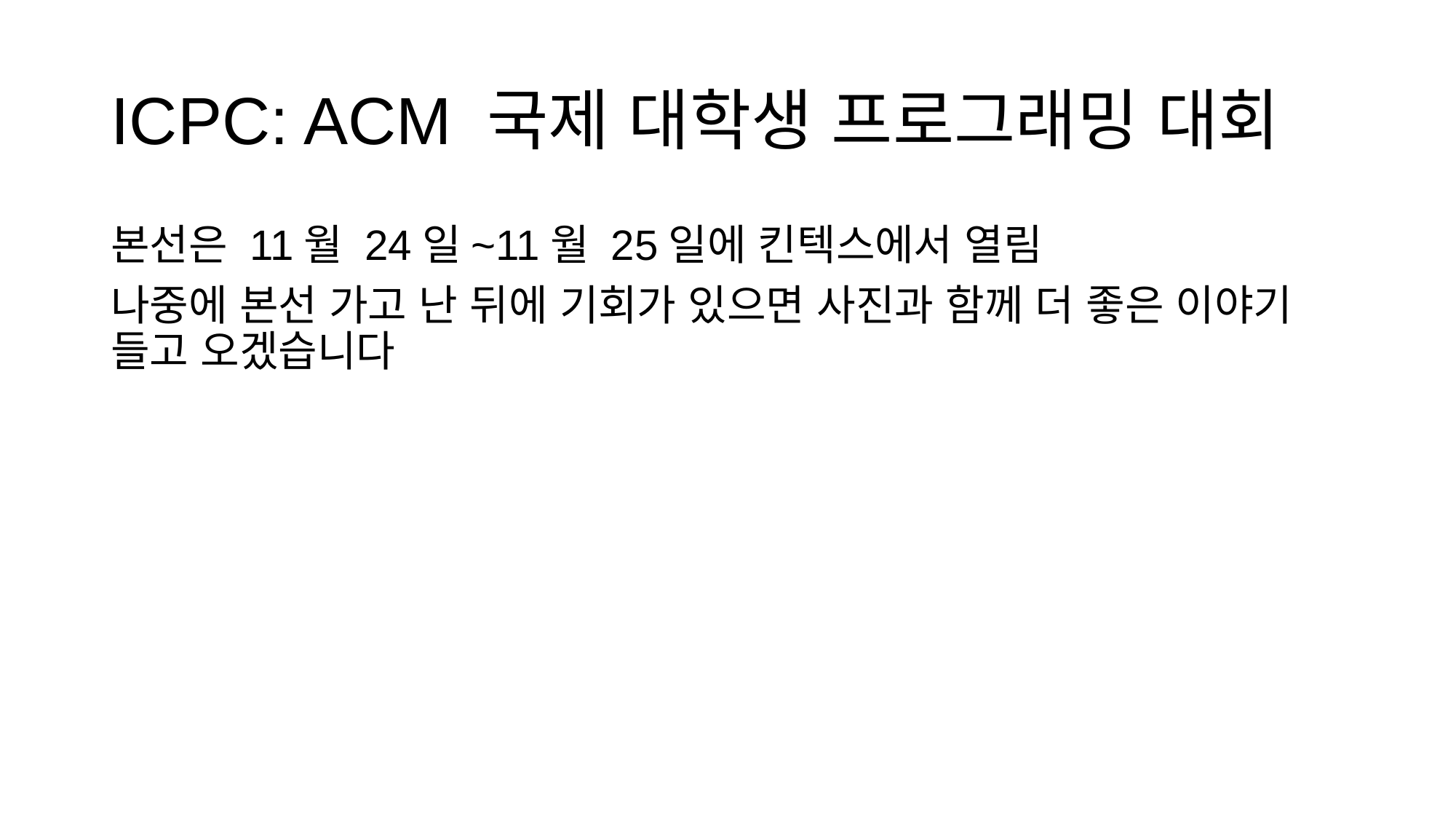

# ICPC: ACM 국제 대학생 프로그래밍 대회
본선은 11월 24일~11월 25일에 킨텍스에서 열림
나중에 본선 가고 난 뒤에 기회가 있으면 사진과 함께 더 좋은 이야기 들고 오겠습니다